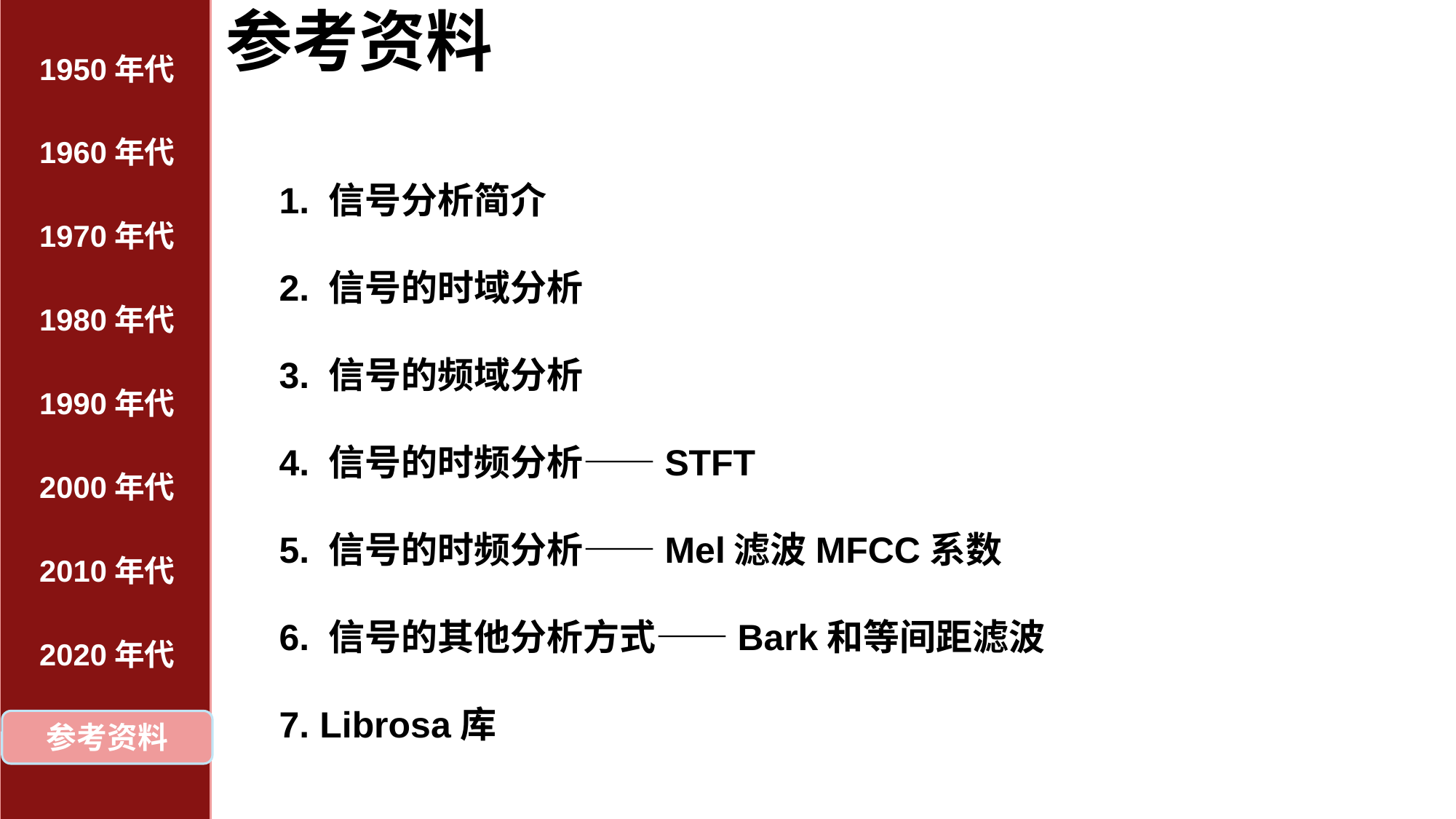

# 参考资料

1950年代
1960年代
1. 信号分析简介
2. 信号的时域分析
3. 信号的频域分析
4. 信号的时频分析——STFT
5. 信号的时频分析——Mel滤波MFCC系数
6. 信号的其他分析方式——Bark和等间距滤波
7. Librosa库
1970年代
1980年代

1990年代

2000年代
2010年代
2020年代

参考资料